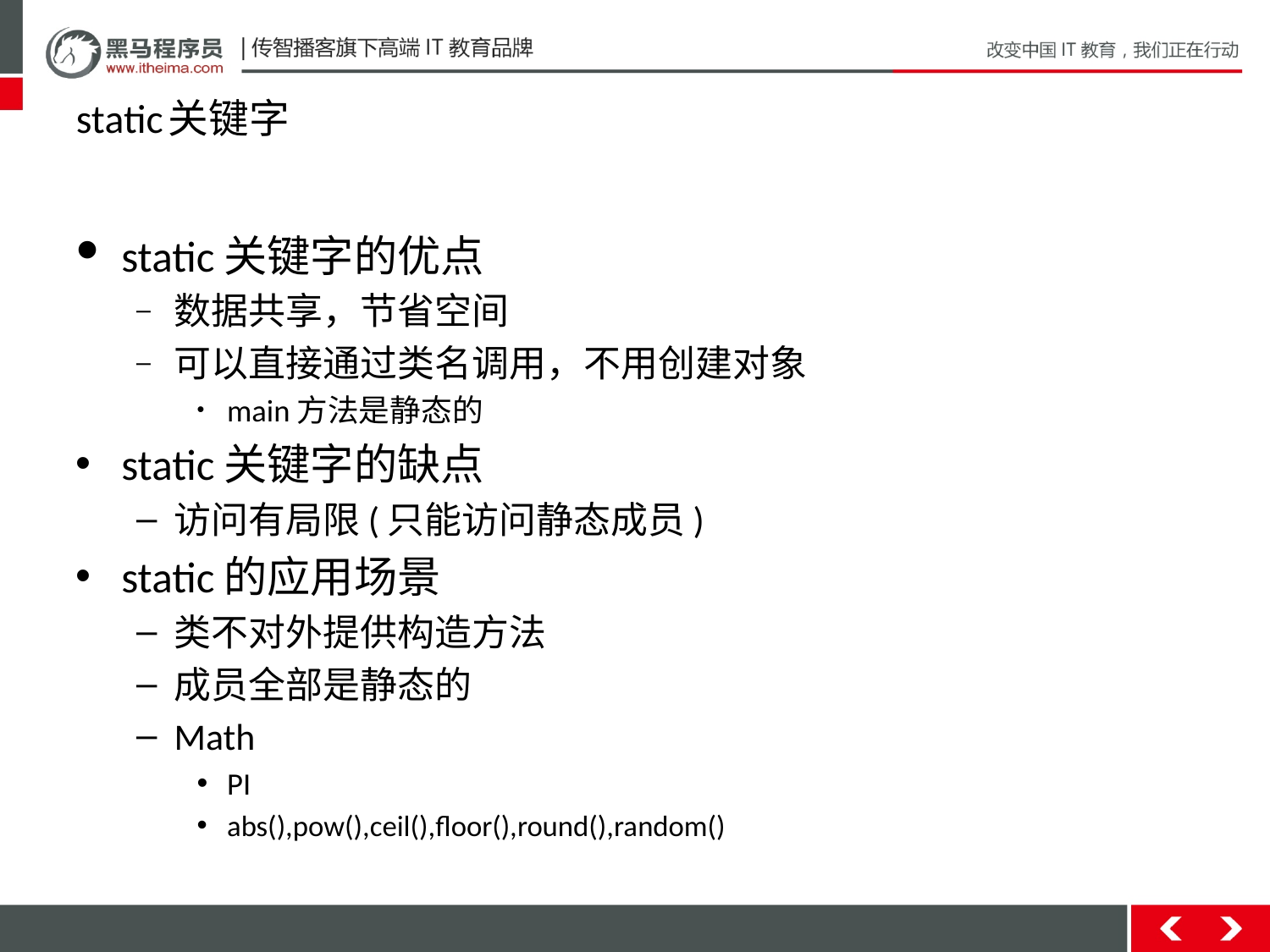

# static关键字
static关键字的优点
数据共享，节省空间
可以直接通过类名调用，不用创建对象
main方法是静态的
static关键字的缺点
访问有局限(只能访问静态成员)
static的应用场景
类不对外提供构造方法
成员全部是静态的
Math
PI
abs(),pow(),ceil(),floor(),round(),random()